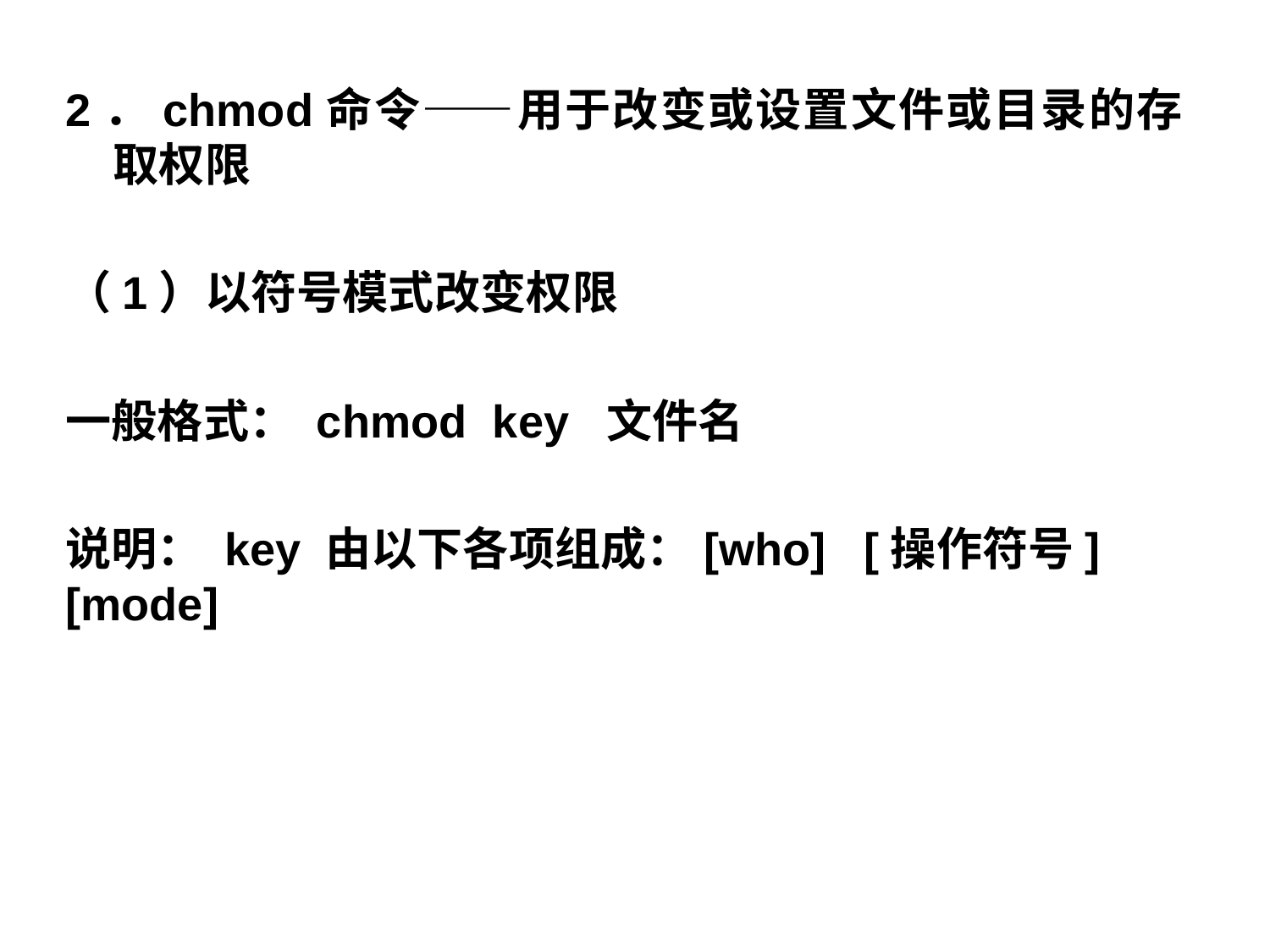

2．chmod命令——用于改变或设置文件或目录的存取权限

（1）以符号模式改变权限

一般格式： chmod  key  文件名

说明： key 由以下各项组成：[who]   [操作符号]  [mode]